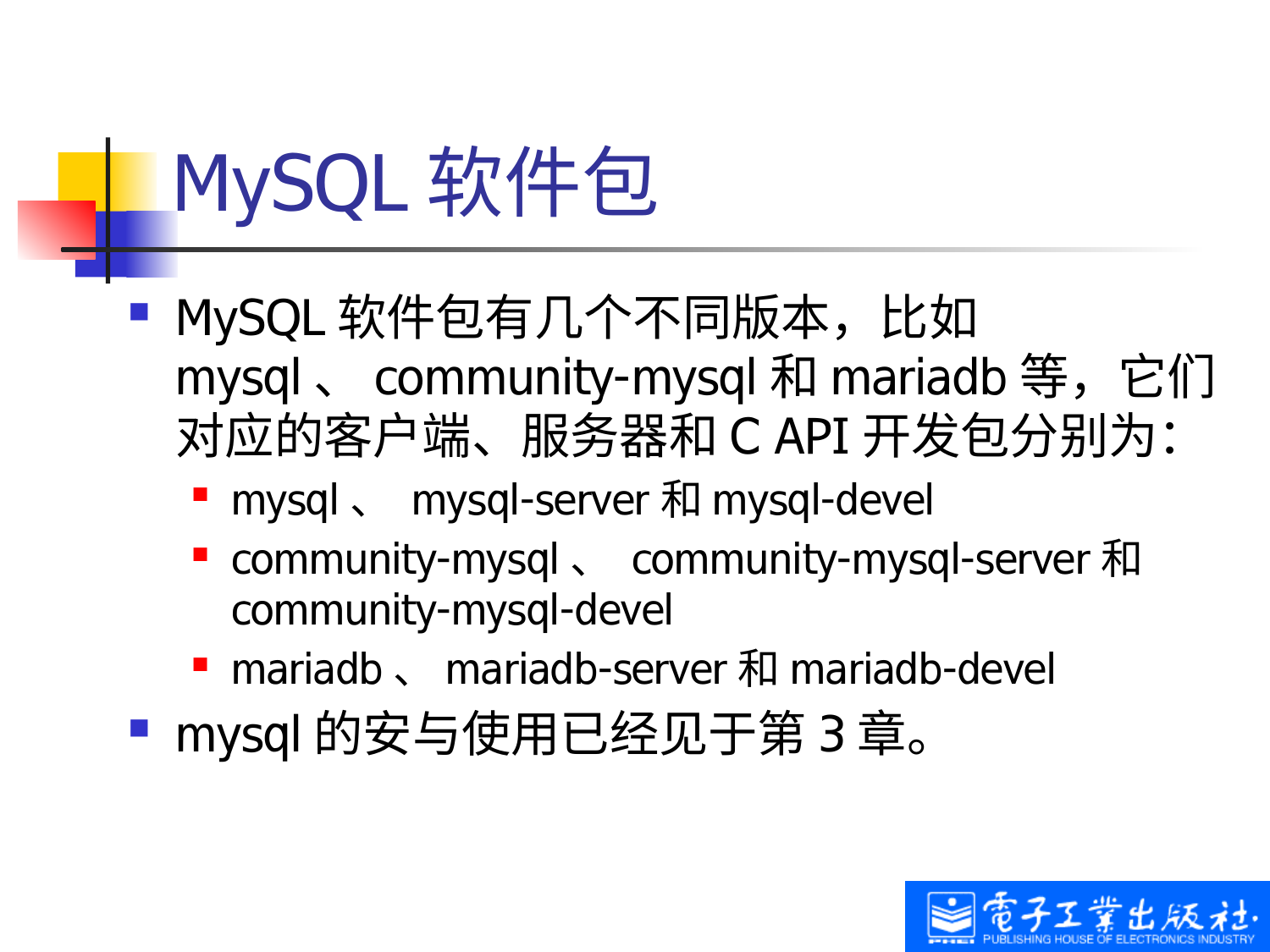

# MySQL软件包
MySQL软件包有几个不同版本，比如mysql、community-mysql和mariadb等，它们对应的客户端、服务器和C API开发包分别为：
mysql、 mysql-server和mysql-devel
community-mysql、 community-mysql-server和community-mysql-devel
mariadb、mariadb-server和mariadb-devel
mysql的安与使用已经见于第3章。